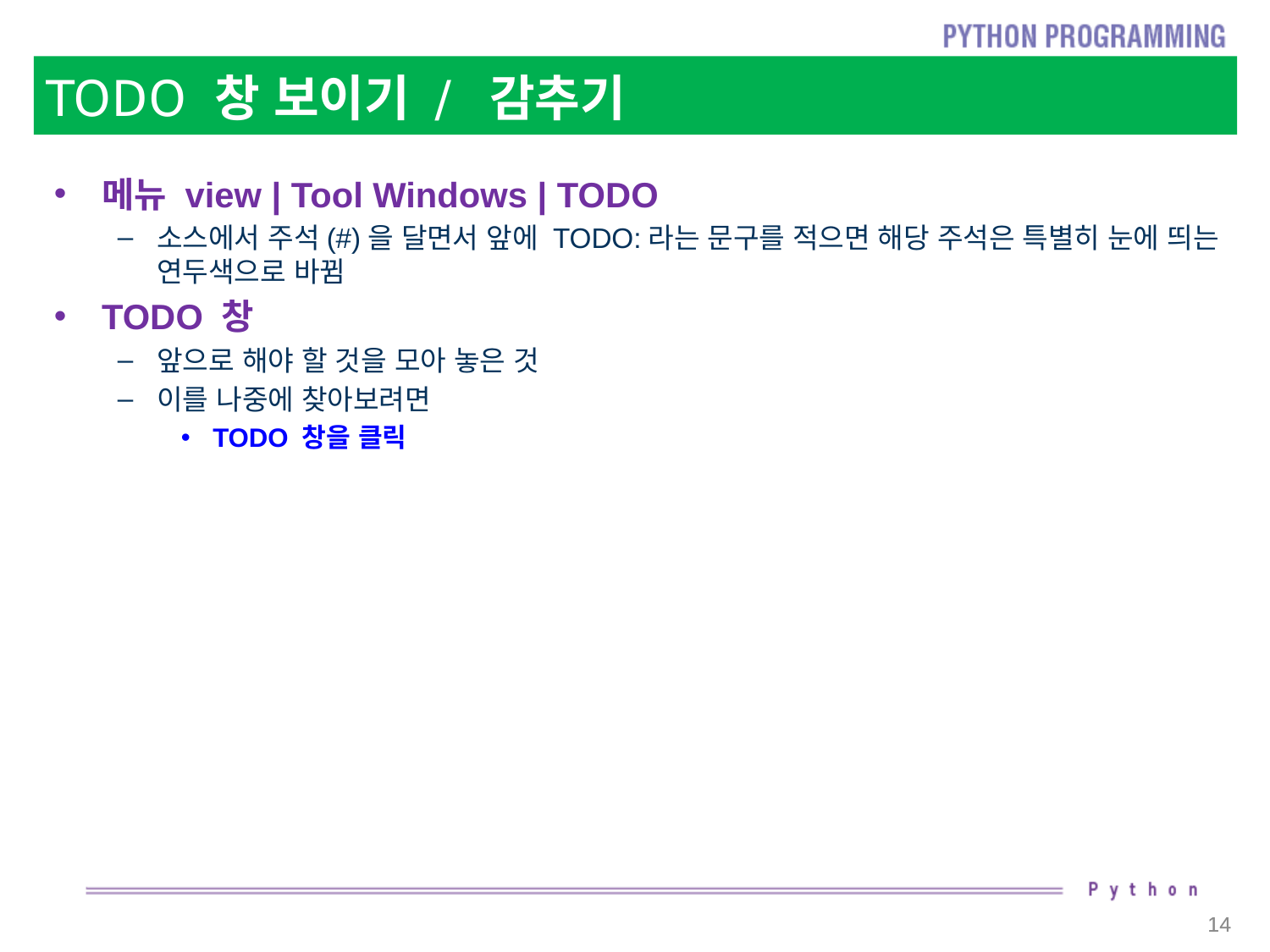

# TODO 창 보이기 / 감추기
메뉴 view | Tool Windows | TODO
소스에서 주석(#)을 달면서 앞에 TODO:라는 문구를 적으면 해당 주석은 특별히 눈에 띄는 연두색으로 바뀜
TODO 창
앞으로 해야 할 것을 모아 놓은 것
이를 나중에 찾아보려면
TODO 창을 클릭

14